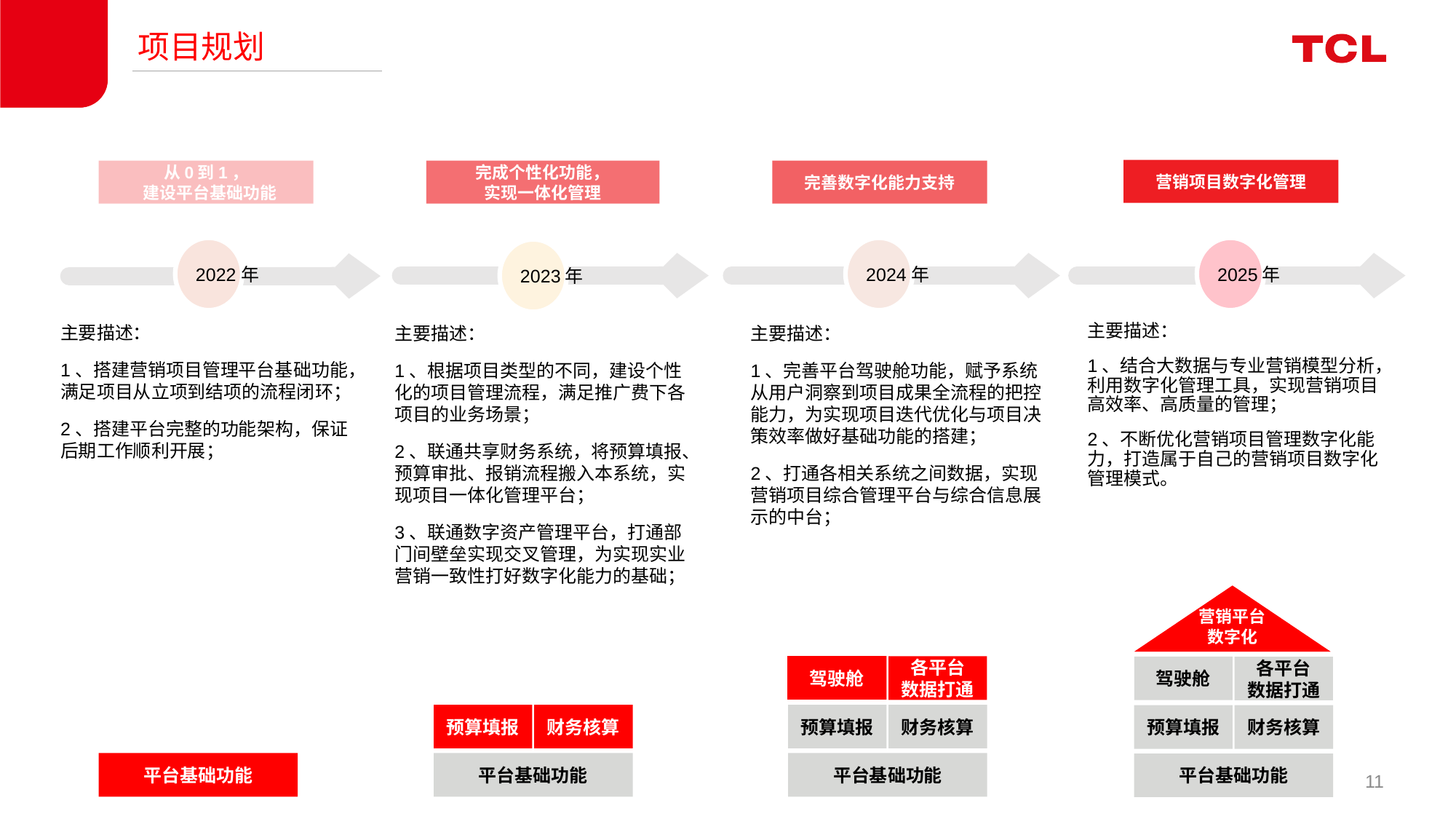

项目规划
营销项目数字化管理
从0到1，
 建设平台基础功能
完成个性化功能，
实现一体化管理
完善数字化能力支持
2024年
2022年
2023年
主要描述：
1、根据项目类型的不同，建设个性化的项目管理流程，满足推广费下各项目的业务场景；
2、联通共享财务系统，将预算填报、预算审批、报销流程搬入本系统，实现项目一体化管理平台；
3、联通数字资产管理平台，打通部门间壁垒实现交叉管理，为实现实业营销一致性打好数字化能力的基础；
主要描述：
1、搭建营销项目管理平台基础功能，满足项目从立项到结项的流程闭环；
2、搭建平台完整的功能架构，保证后期工作顺利开展；
2025年
主要描述：
1、结合大数据与专业营销模型分析，利用数字化管理工具，实现营销项目高效率、高质量的管理；
2、不断优化营销项目管理数字化能力，打造属于自己的营销项目数字化管理模式。
主要描述：
1、完善平台驾驶舱功能，赋予系统从用户洞察到项目成果全流程的把控能力，为实现项目迭代优化与项目决策效率做好基础功能的搭建；
2、打通各相关系统之间数据，实现营销项目综合管理平台与综合信息展示的中台；
营销平台
数字化
驾驶舱
各平台
数据打通
驾驶舱
各平台
数据打通
预算填报
财务核算
预算填报
财务核算
预算填报
财务核算
平台基础功能
平台基础功能
平台基础功能
平台基础功能
11